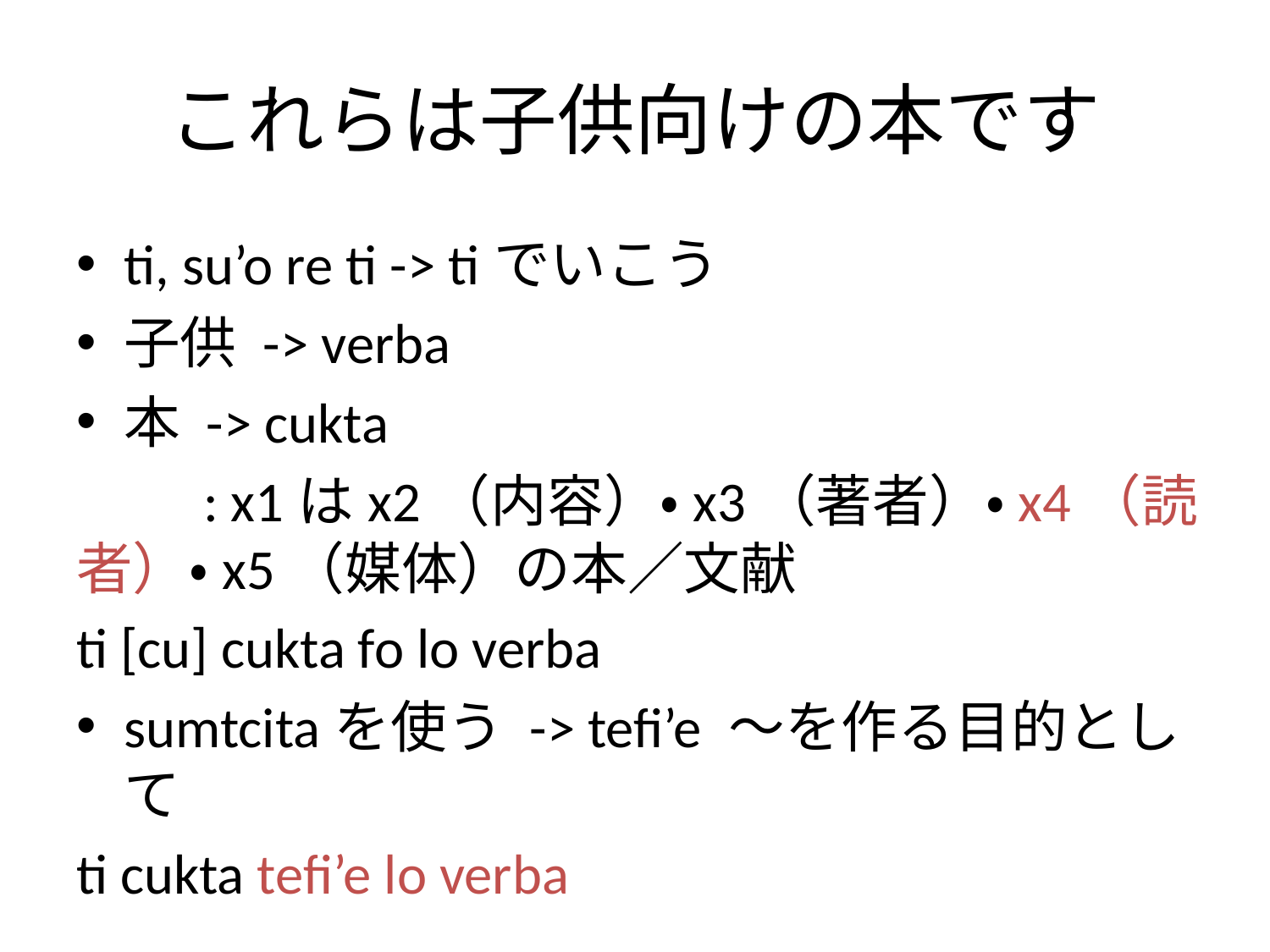

# これらは子供向けの本です
ti, su’o re ti -> tiでいこう
子供 -> verba
本 -> cukta
	: x1はx2（内容）・x3（著者）・x4（読者）・x5（媒体）の本／文献
ti [cu] cukta fo lo verba
sumtcitaを使う -> tefi’e ～を作る目的として
ti cukta tefi’e lo verba